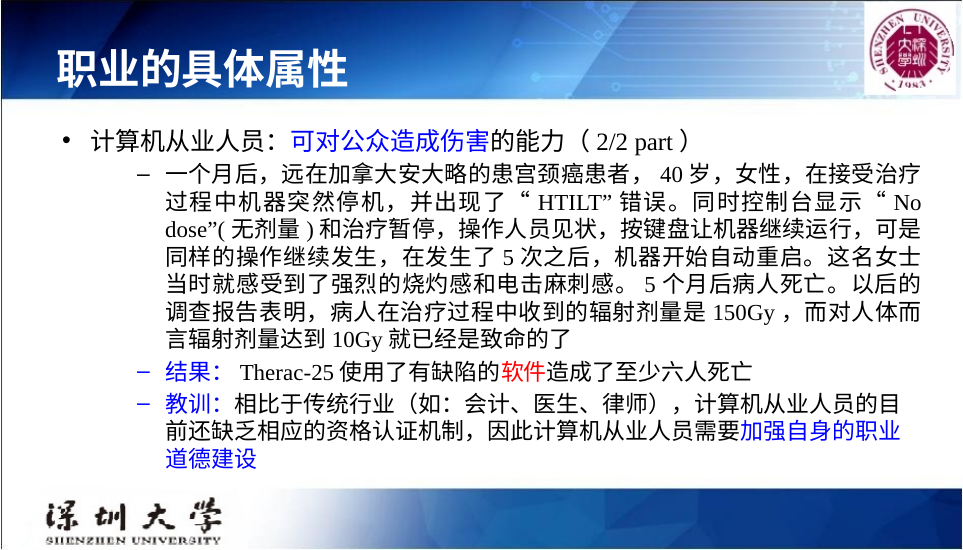

# 职业的具体属性
计算机从业人员：可对公众造成伤害的能力（2/2 part）
一个月后，远在加拿大安大略的患宫颈癌患者，40岁，女性，在接受治疗过程中机器突然停机，并出现了“HTILT”错误。同时控制台显示“No dose”(无剂量)和治疗暂停，操作人员见状，按键盘让机器继续运行，可是同样的操作继续发生，在发生了5次之后，机器开始自动重启。这名女士当时就感受到了强烈的烧灼感和电击麻刺感。5个月后病人死亡。以后的调查报告表明，病人在治疗过程中收到的辐射剂量是150Gy，而对人体而言辐射剂量达到10Gy就已经是致命的了
结果：Therac-25使用了有缺陷的软件造成了至少六人死亡
教训：相比于传统行业（如：会计、医生、律师），计算机从业人员的目前还缺乏相应的资格认证机制，因此计算机从业人员需要加强自身的职业道德建设
19